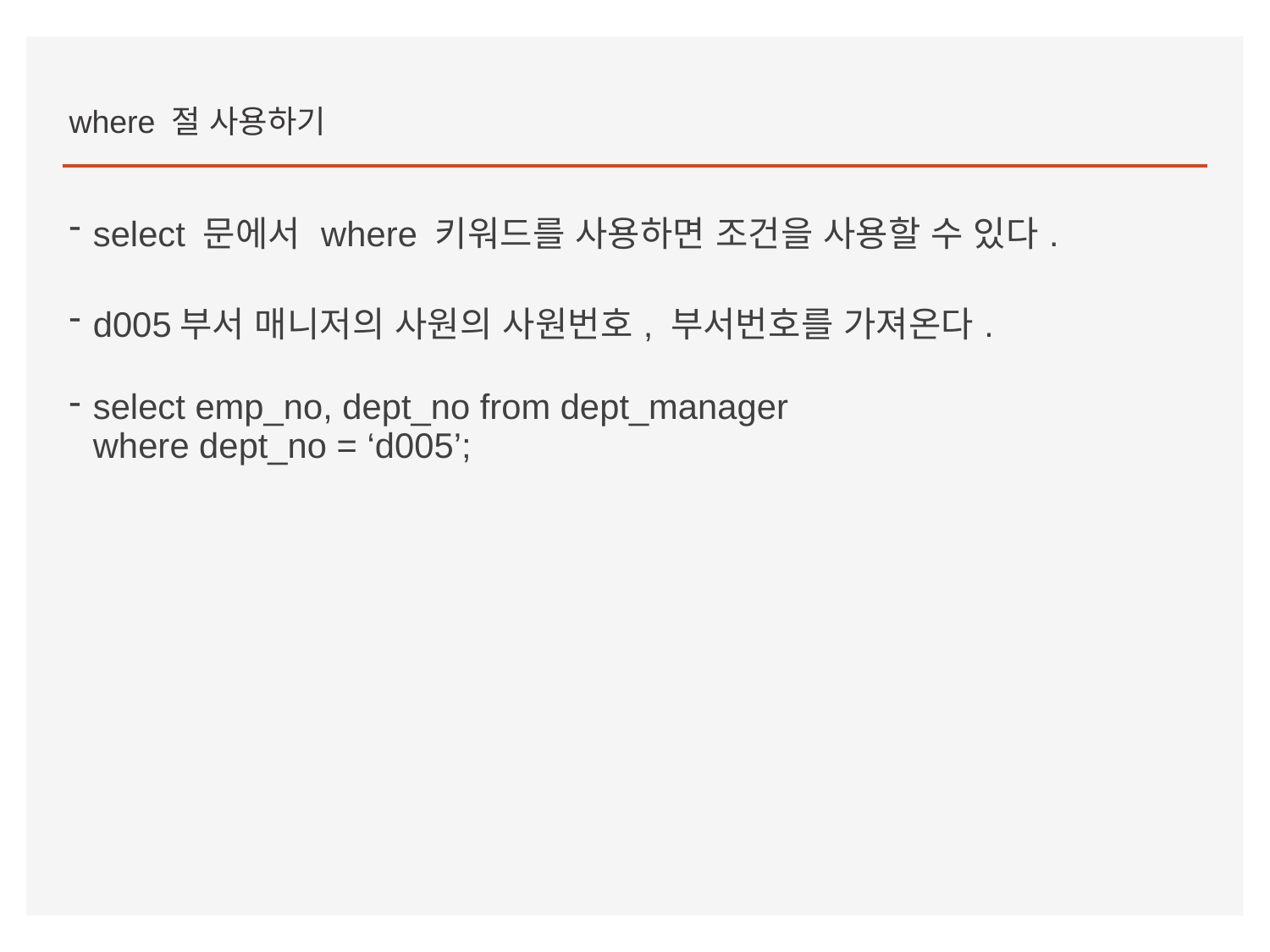

where 절 사용하기
select 문에서 where 키워드를 사용하면 조건을 사용할 수 있다.
d005부서 매니저의 사원의 사원번호, 부서번호를 가져온다.
select emp_no, dept_no from dept_manager
where dept_no = ‘d005’;